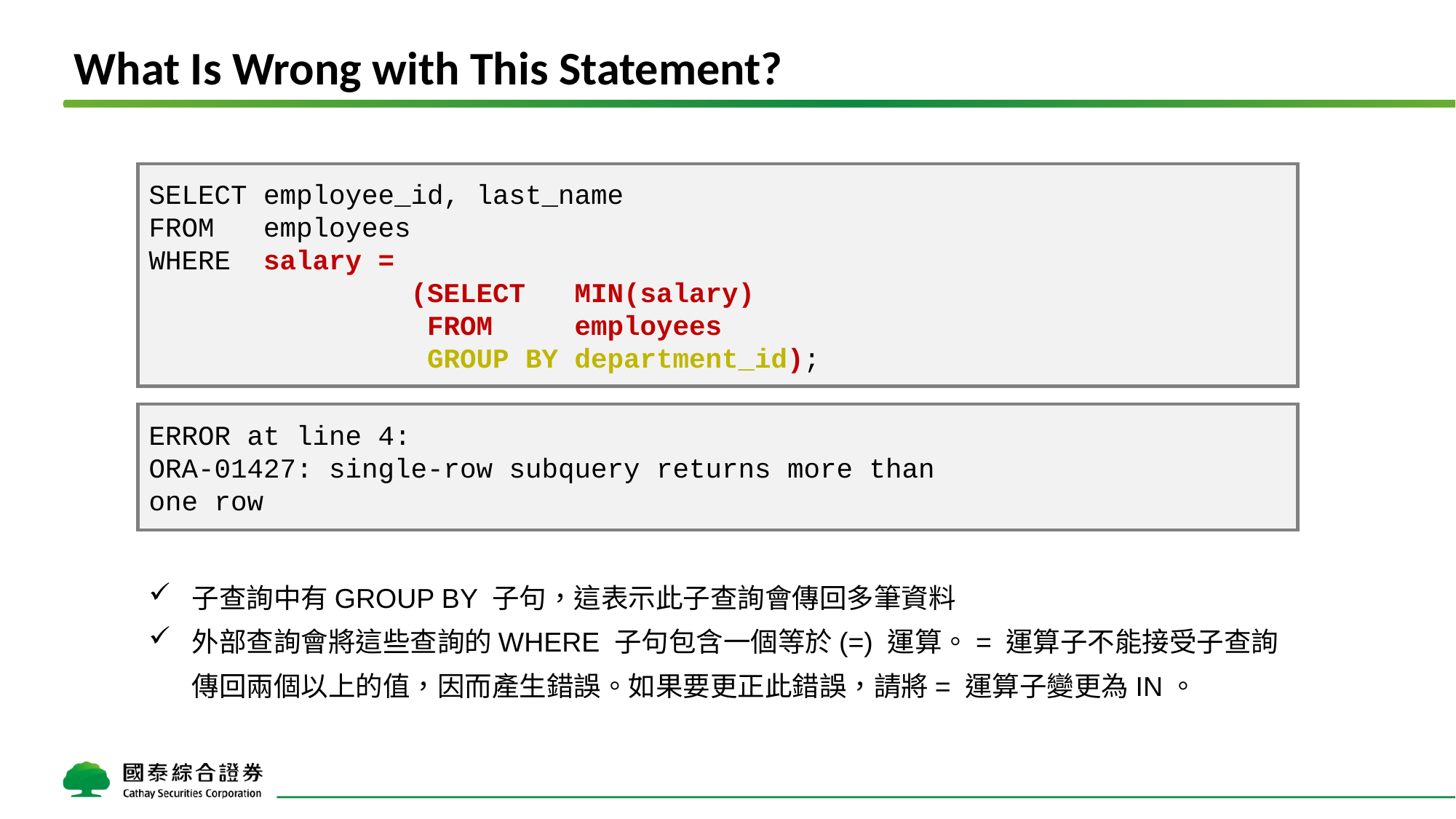

# What Is Wrong with This Statement?
SELECT employee_id, last_name
FROM   employees
WHERE  salary =
                (SELECT   MIN(salary)
                 FROM     employees
                 GROUP BY department_id);
ERROR at line 4:
ORA-01427: single-row subquery returns more than
one row
子查詢中有GROUP BY 子句，這表示此子查詢會傳回多筆資料
外部查詢會將這些查詢的WHERE 子句包含一個等於(=) 運算。= 運算子不能接受子查詢傳回兩個以上的值，因而產生錯誤。如果要更正此錯誤，請將= 運算子變更為IN。